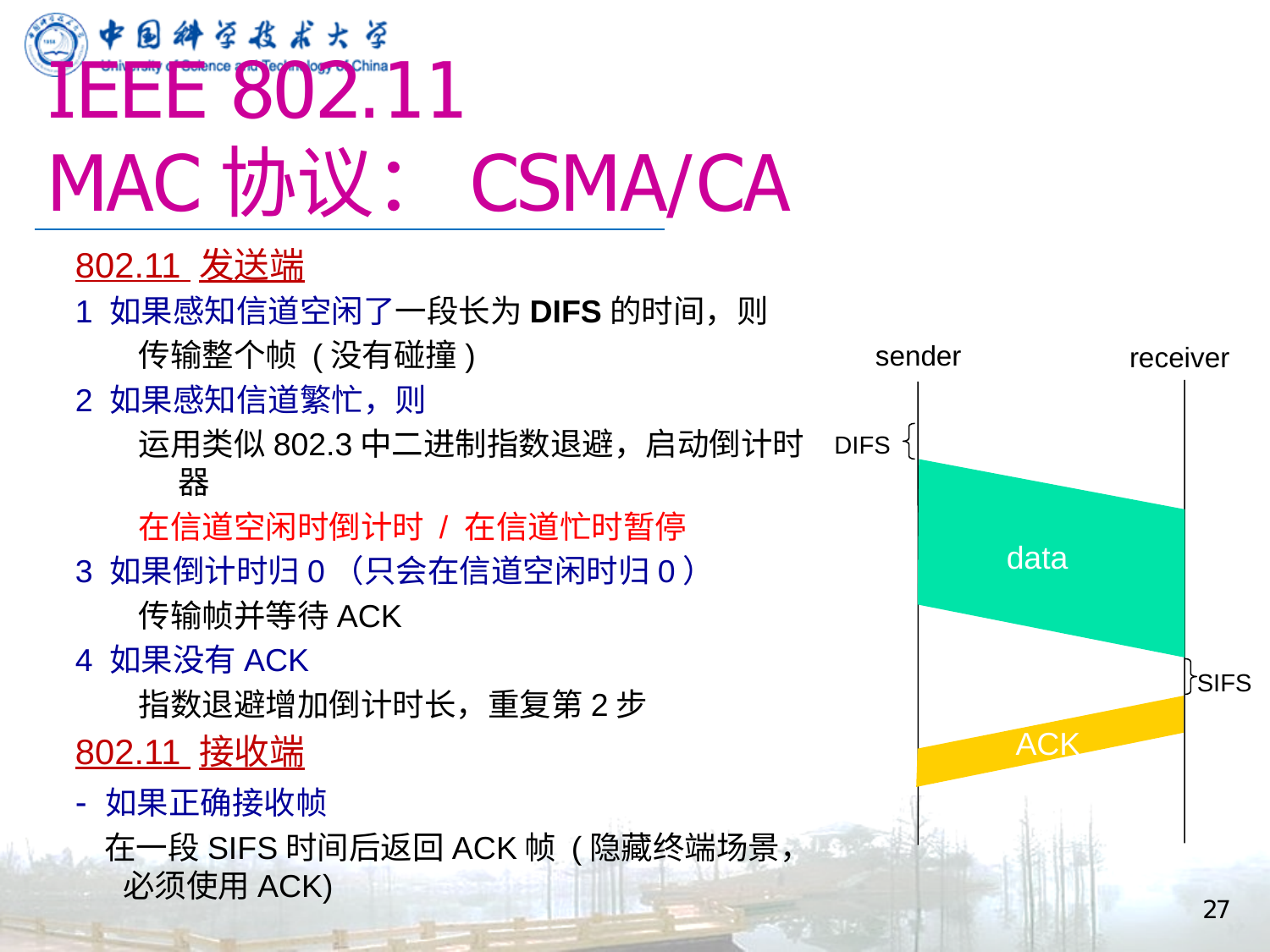

# IEEE 802.11 MAC协议：CSMA/CA
802.11 发送端
1 如果感知信道空闲了一段长为DIFS的时间，则
传输整个帧 (没有碰撞)
2 如果感知信道繁忙，则
运用类似802.3中二进制指数退避，启动倒计时器
在信道空闲时倒计时 / 在信道忙时暂停
3 如果倒计时归0（只会在信道空闲时归0）
传输帧并等待ACK
4 如果没有ACK
指数退避增加倒计时长，重复第2步
802.11 接收端
- 如果正确接收帧
   在一段SIFS时间后返回ACK帧 (隐藏终端场景，必须使用ACK)
sender
receiver

DIFS

data

SIFS

ACK
27